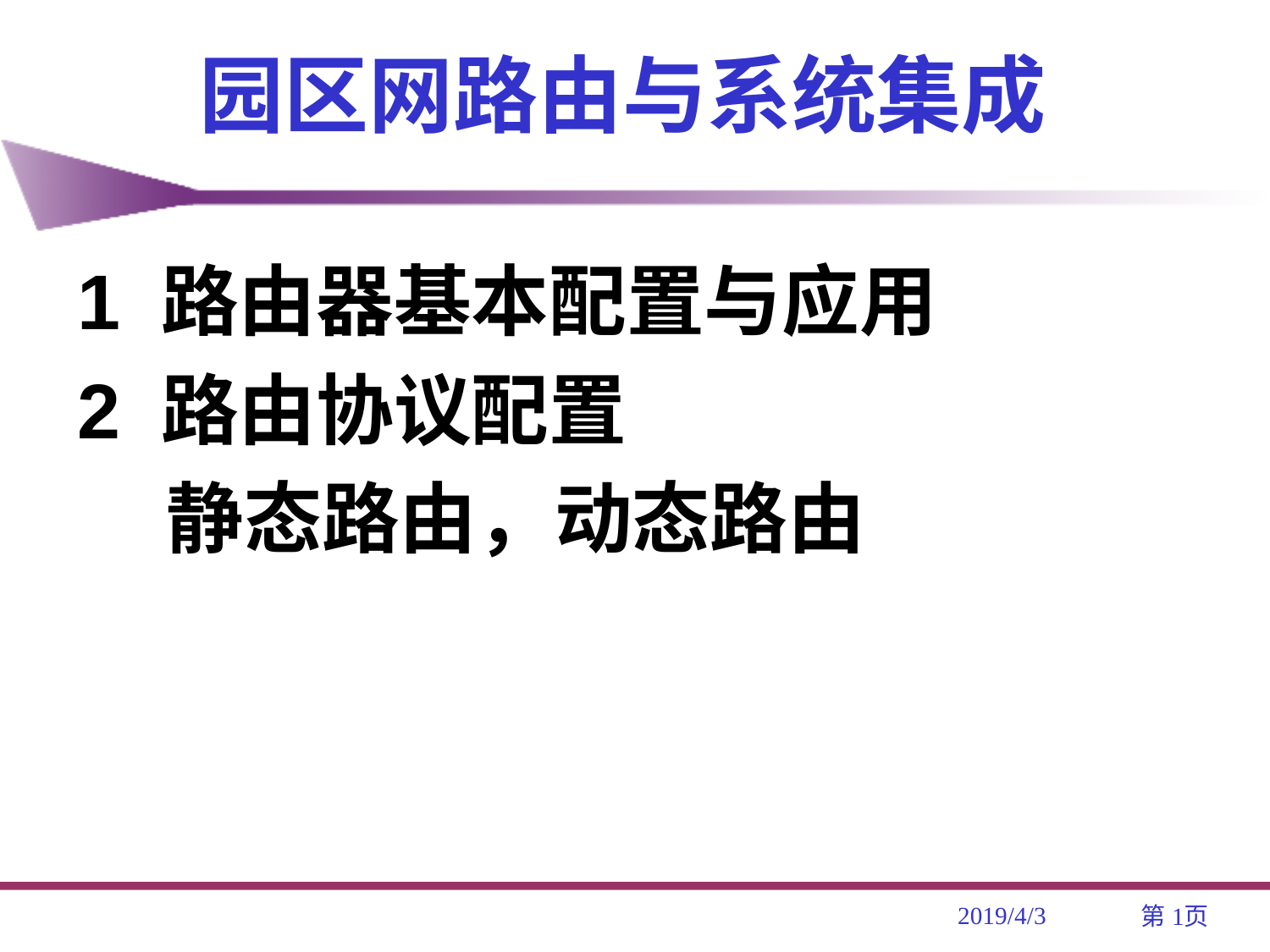

园区网路由与系统集成
1 路由器基本配置与应用
2 路由协议配置
    静态路由，动态路由

2019/4/3